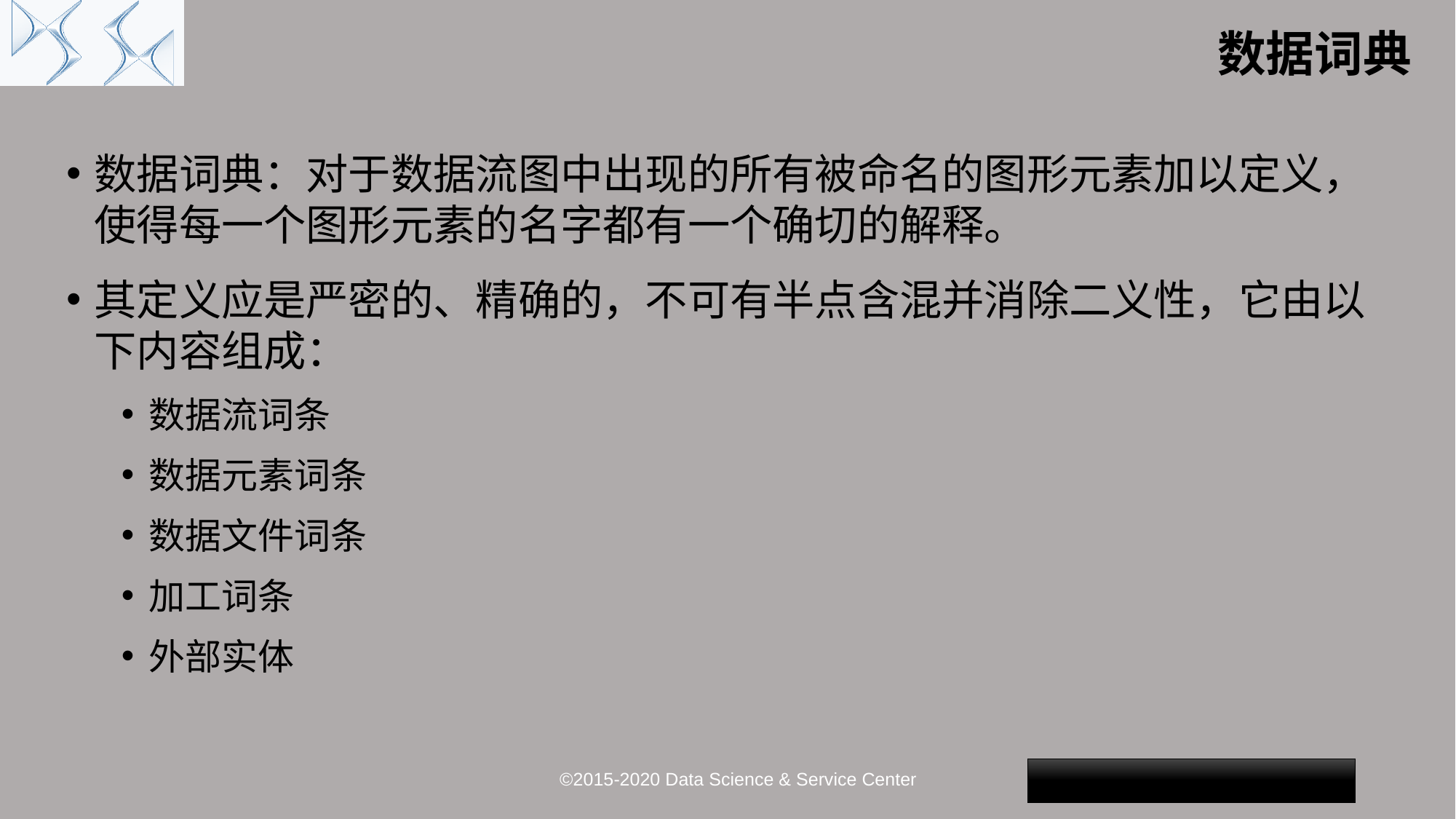

# 数据词典
数据词典：对于数据流图中出现的所有被命名的图形元素加以定义，使得每一个图形元素的名字都有一个确切的解释。
其定义应是严密的、精确的，不可有半点含混并消除二义性，它由以下内容组成：
数据流词条
数据元素词条
数据文件词条
加工词条
外部实体

©2015-2020 Data Science & Service Center
35